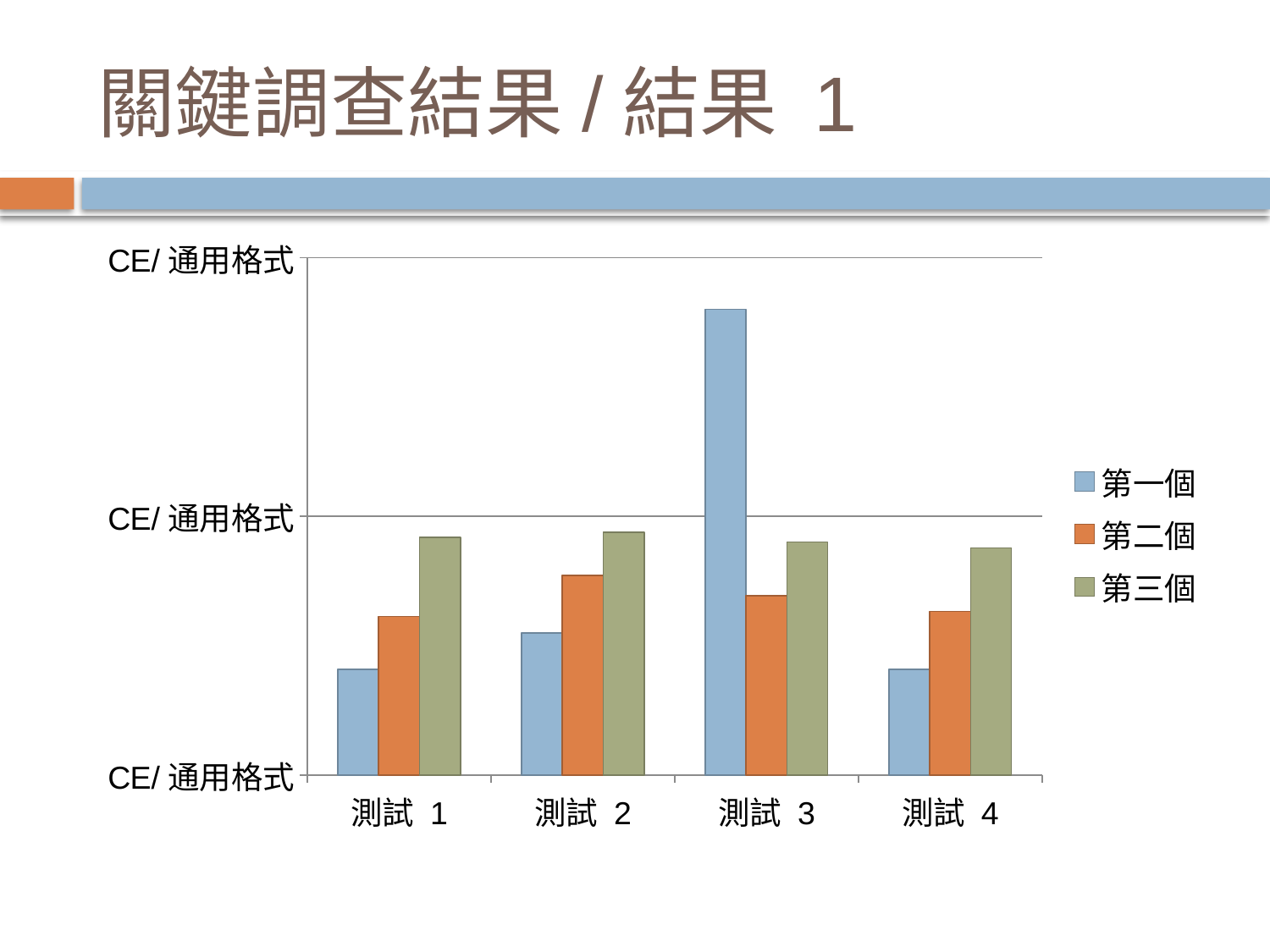

# 關鍵調查結果/結果 1

### Chart

| Category | 第一個 | 第二個 | 第三個 |
|---|---|---|---|
| 測試 1 | 20.4 | 30.6 | 45.9 |
| 測試 2 | 27.4 | 38.6 | 46.9 |
| 測試 3 | 90.0 | 34.6 | 45.0 |
| 測試 4 | 20.4 | 31.6 | 43.9 |